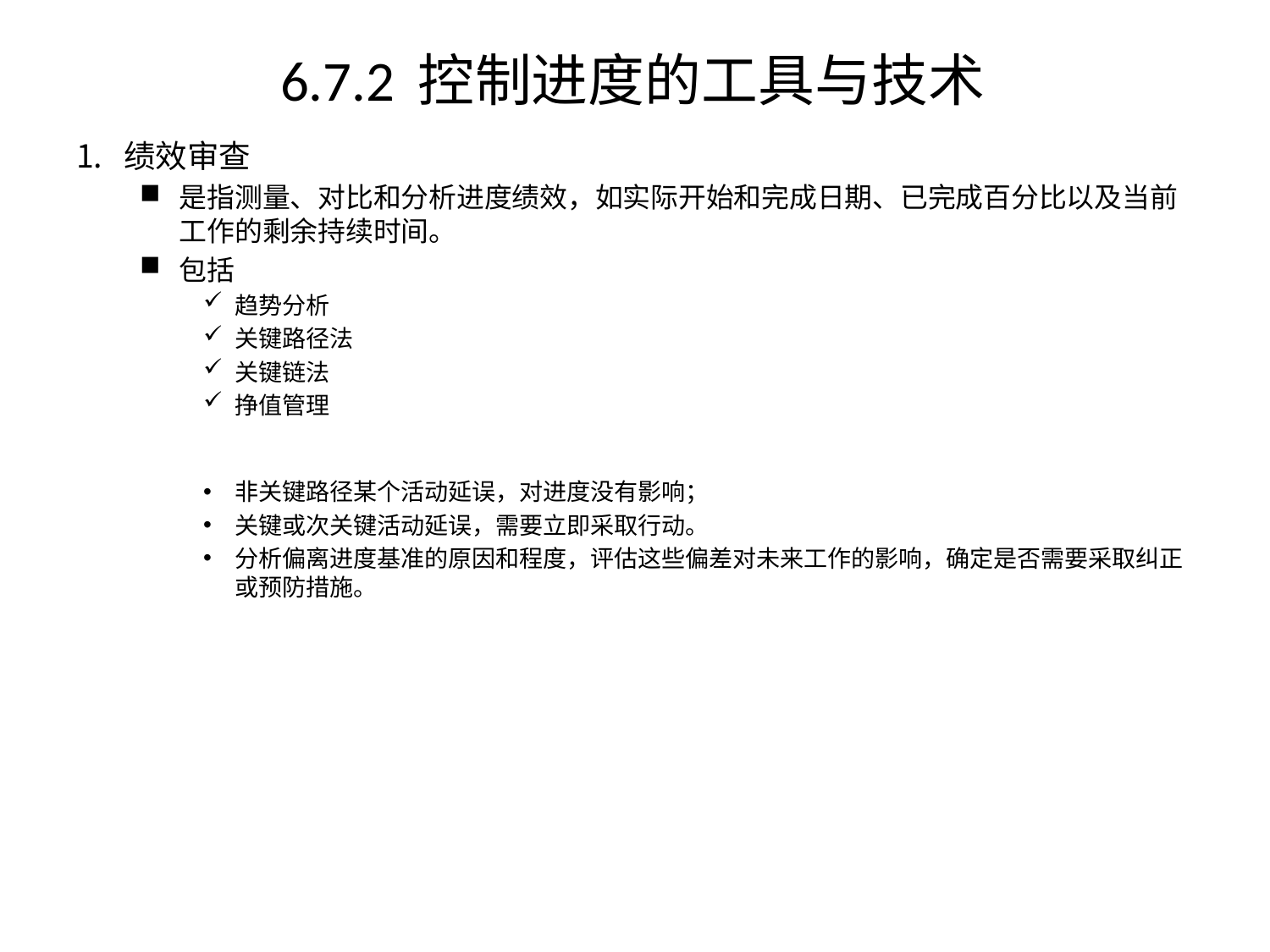

# 6.7.2 控制进度的工具与技术
绩效审查
是指测量、对比和分析进度绩效，如实际开始和完成日期、已完成百分比以及当前工作的剩余持续时间。
包括
趋势分析
关键路径法
关键链法
挣值管理

非关键路径某个活动延误，对进度没有影响；
关键或次关键活动延误，需要立即采取行动。
分析偏离进度基准的原因和程度，评估这些偏差对未来工作的影响，确定是否需要采取纠正或预防措施。